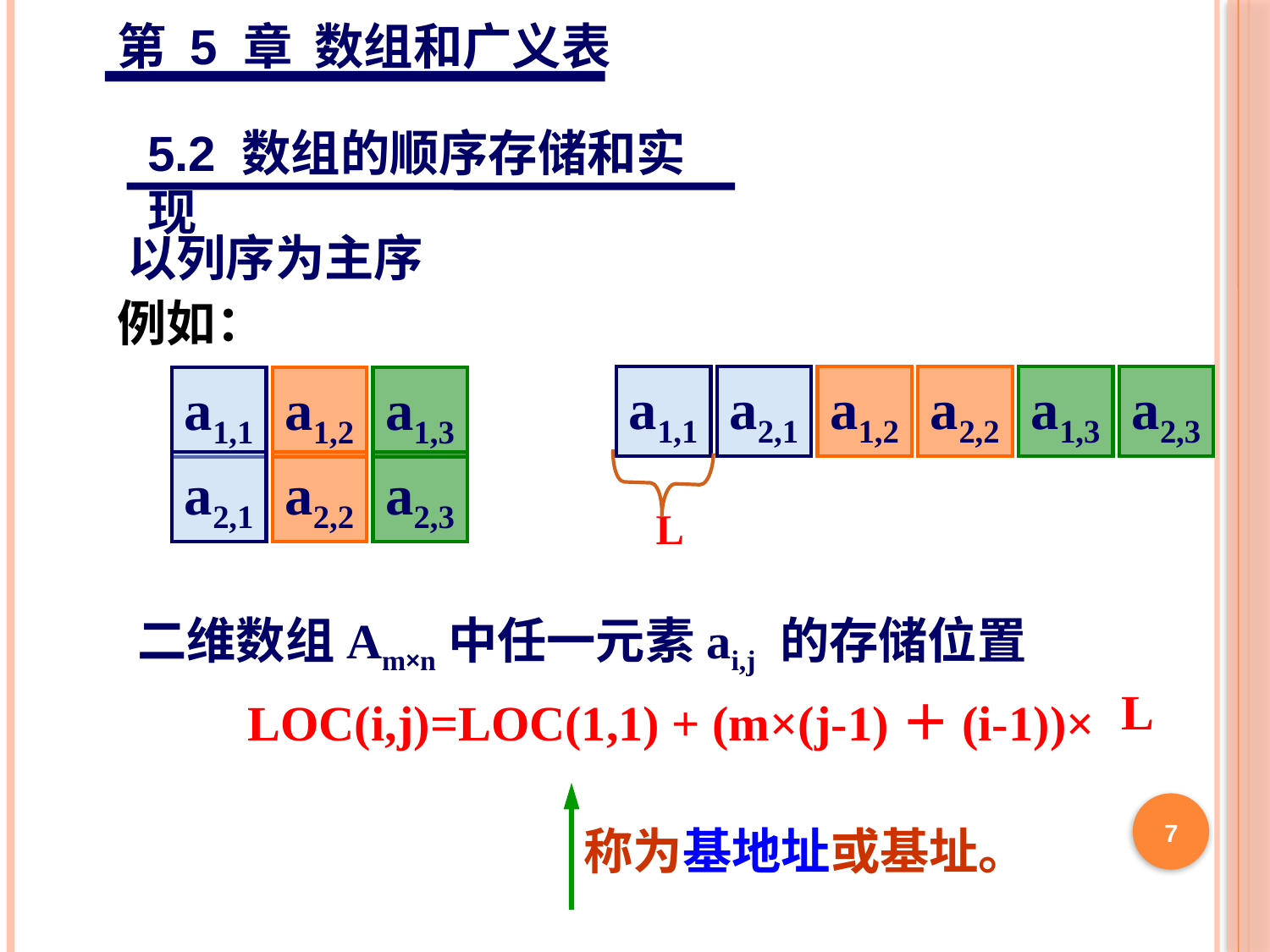

第 5 章  数组和广义表

5.2 数组的顺序存储和实现

以列序为主序
例如：
a1,1
a2,1
a1,2
a2,2
a1,3
a2,3
a1,1
a1,2
a1,3

a2,1
a2,2
a2,3
L
二维数组Am×n中任一元素ai,j 的存储位置
         LOC(i,j)=LOC(1,1) + (m×(j-1)＋(i-1))×
 L

7
称为基地址或基址。